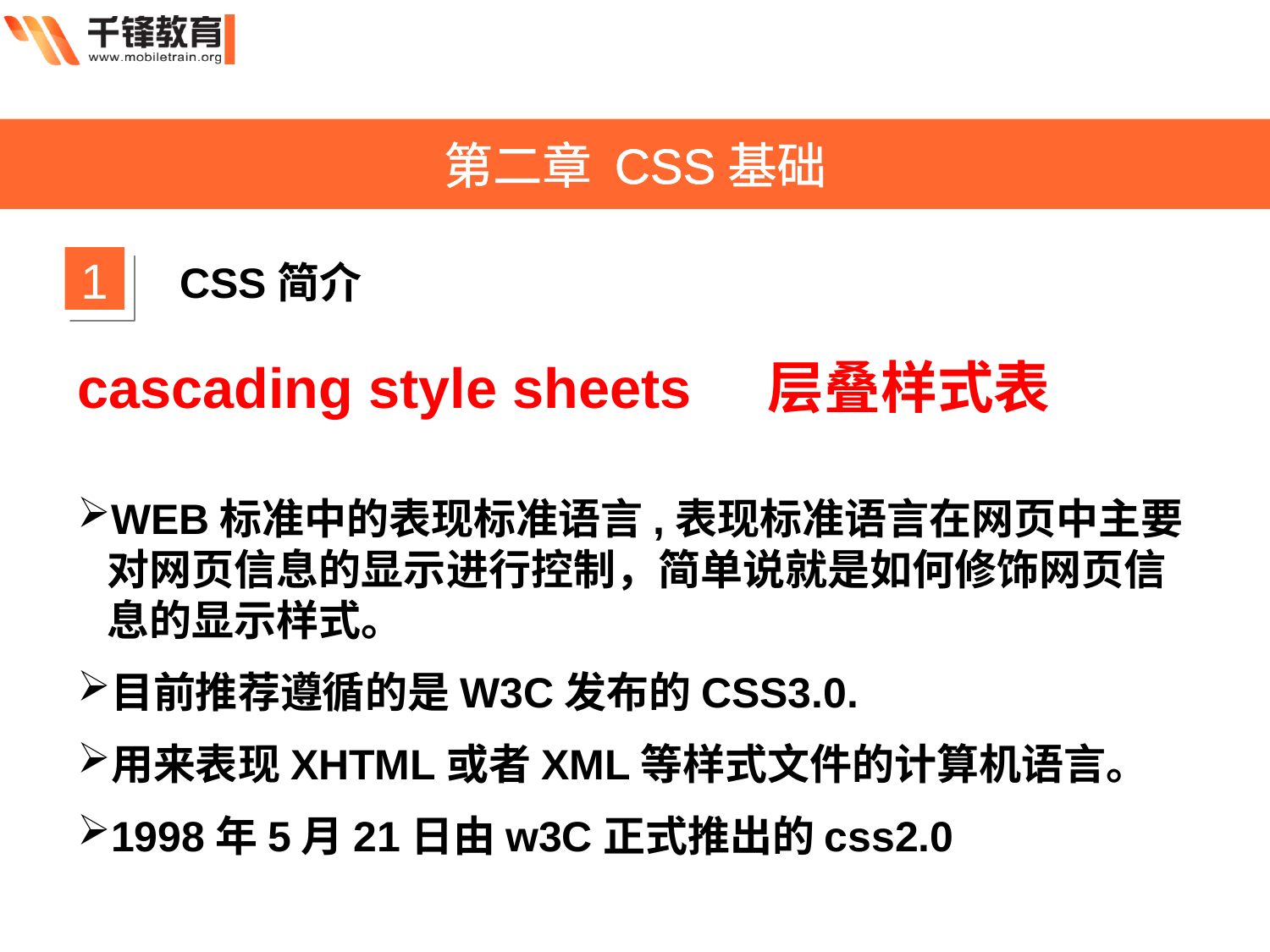

第二章 CSS基础
1

CSS简介

cascading style sheets    层叠样式表

WEB标准中的表现标准语言,表现标准语言在网页中主要对网页信息的显示进行控制，简单说就是如何修饰网页信息的显示样式。
目前推荐遵循的是W3C发布的CSS3.0.
用来表现XHTML或者XML等样式文件的计算机语言。
1998年5月21日由w3C正式推出的css2.0